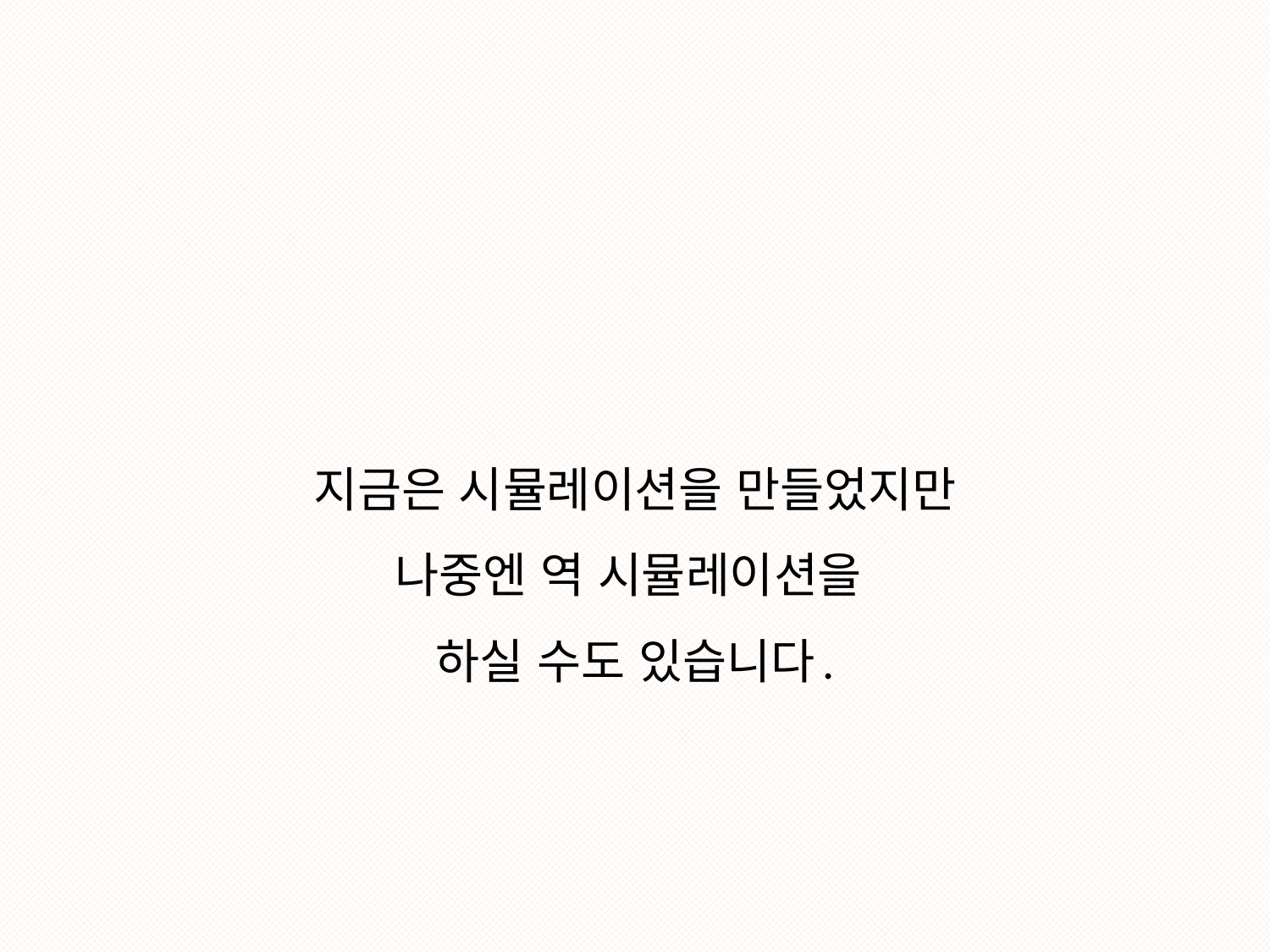

# 지금은 시뮬레이션을 만들었지만 나중엔 역 시뮬레이션을 하실 수도 있습니다.